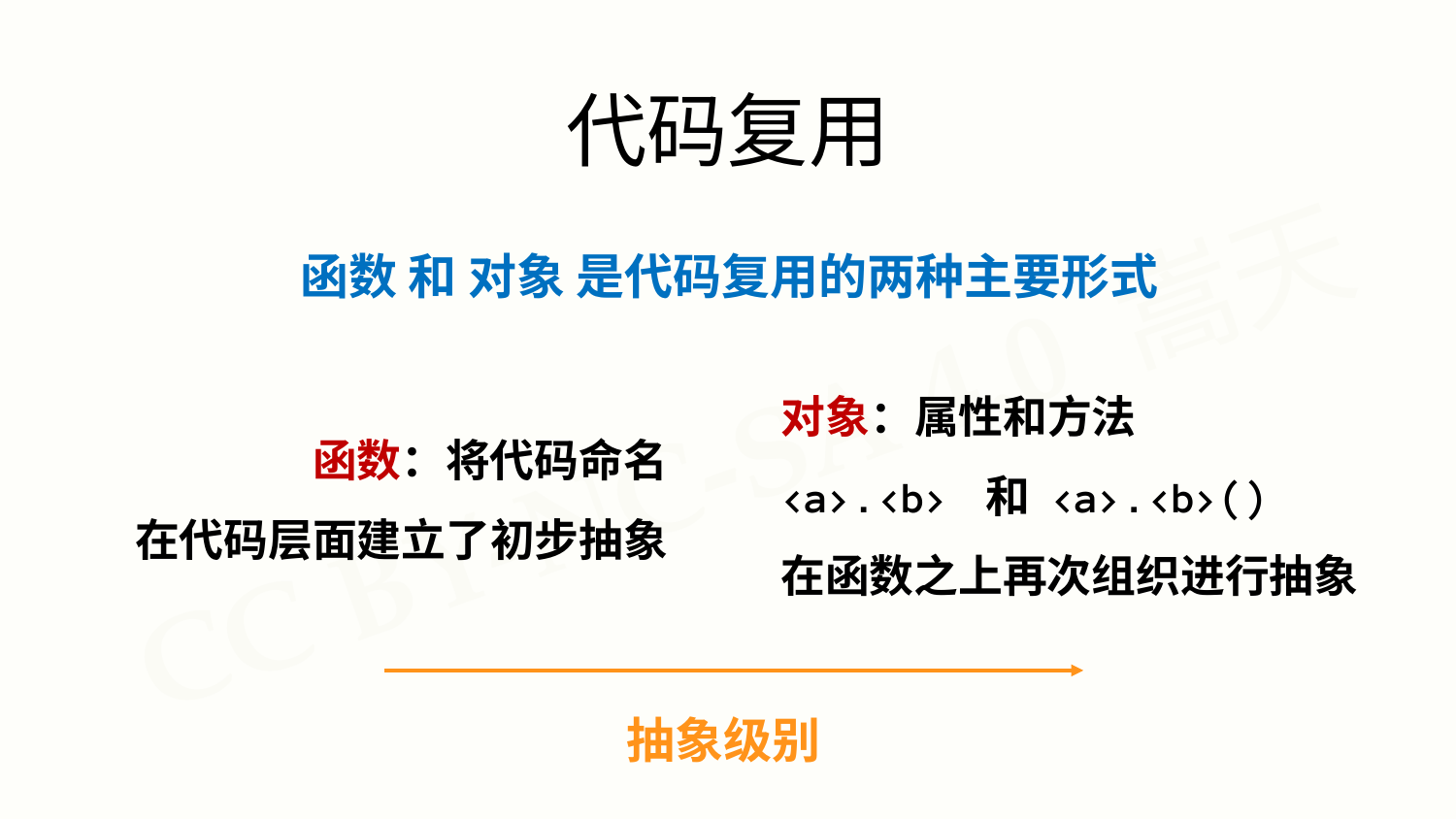

代码复用
函数 和 对象 是代码复用的两种主要形式
对象：属性和方法
<a>.<b> 和 <a>.<b>()
在函数之上再次组织进行抽象
函数：将代码命名
在代码层面建立了初步抽象
抽象级别